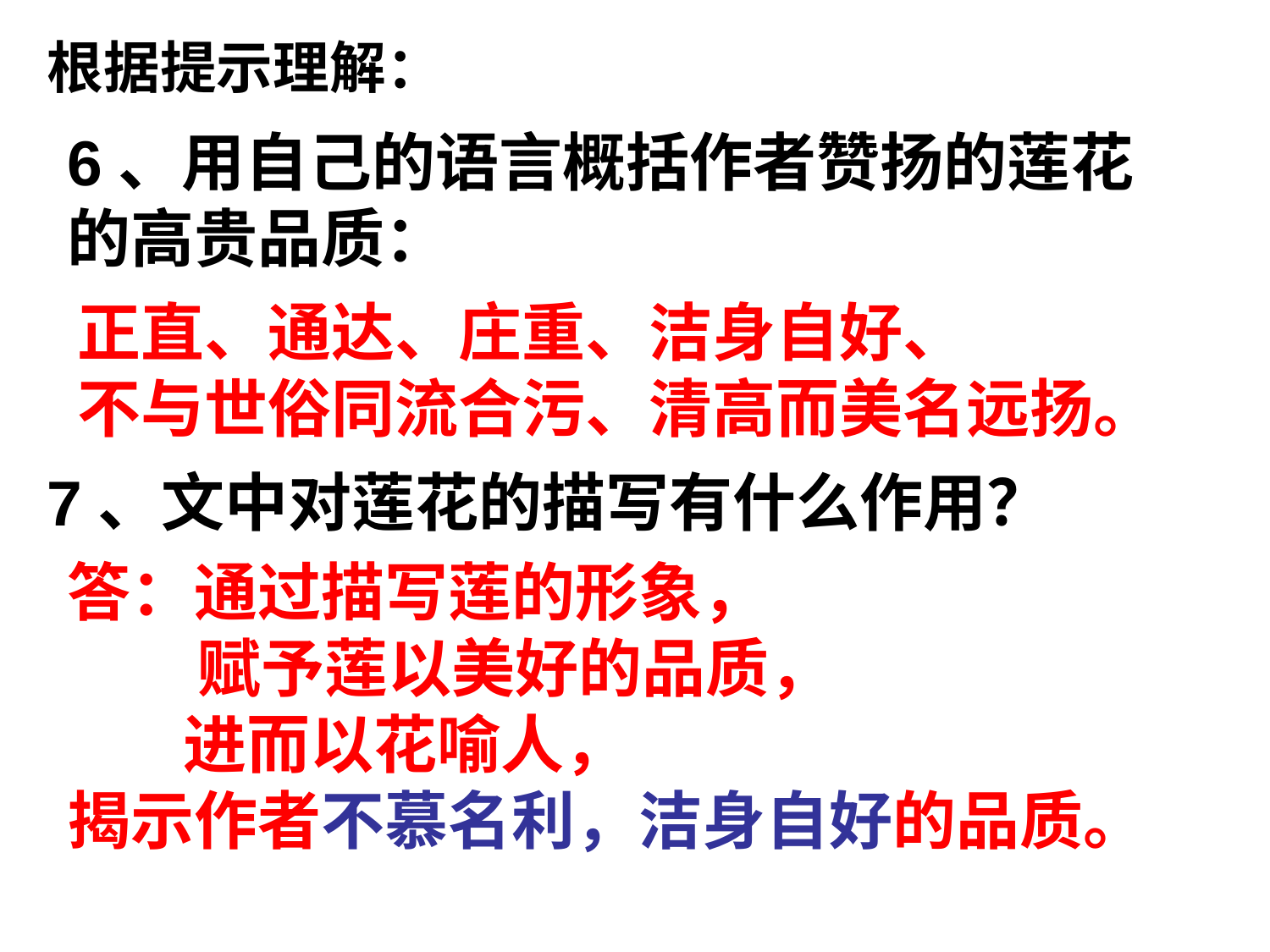

根据提示理解：
6、用自己的语言概括作者赞扬的莲花的高贵品质：
正直、通达、庄重、洁身自好、
不与世俗同流合污、清高而美名远扬。
7、文中对莲花的描写有什么作用？
答：通过描写莲的形象，
        赋予莲以美好的品质，
       进而以花喻人，
揭示作者不慕名利，洁身自好的品质。